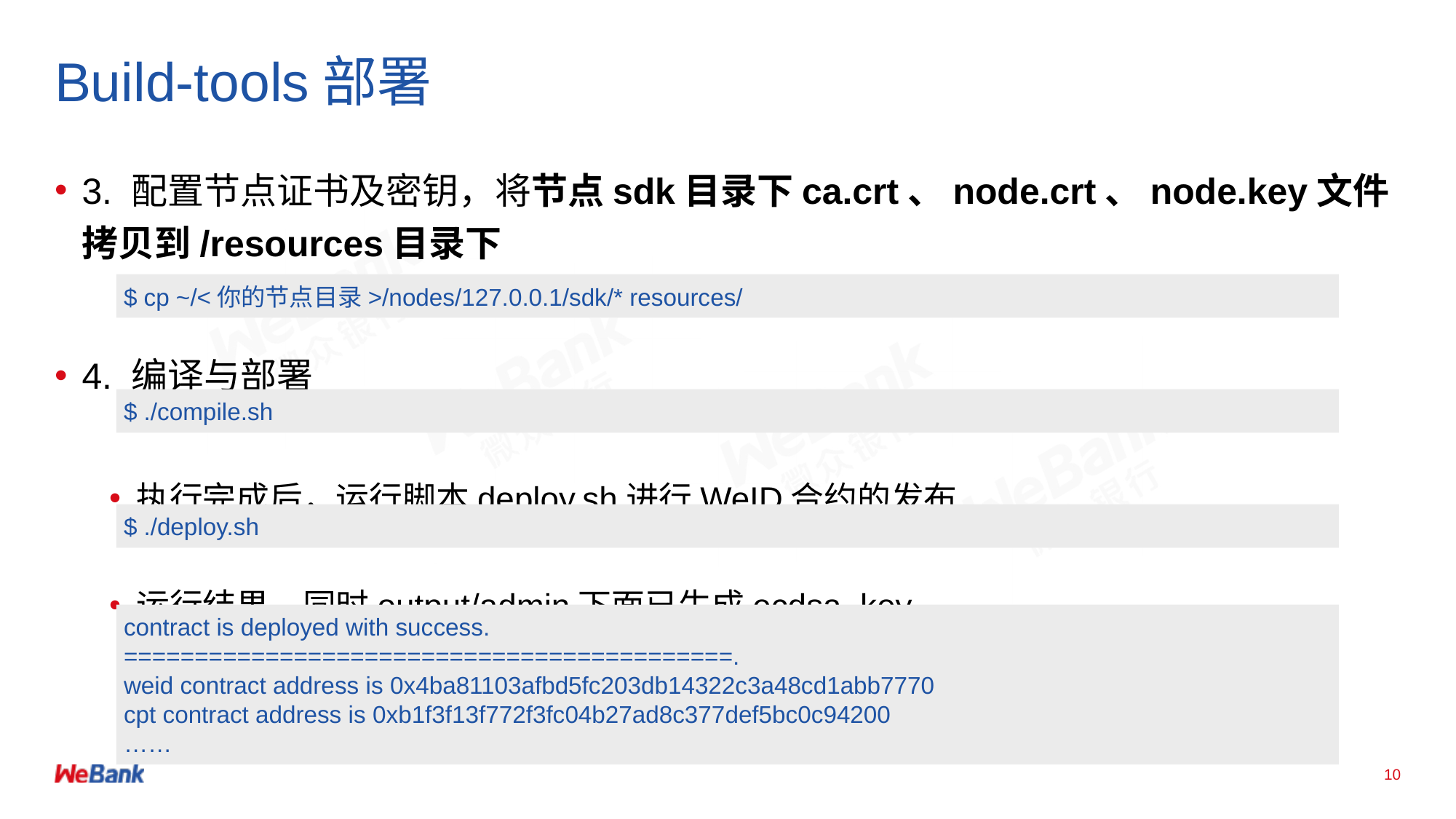

# Build-tools部署
3. 配置节点证书及密钥，将节点sdk目录下ca.crt、node.crt、node.key文件拷贝到/resources目录下

4. 编译与部署

执行完成后，运行脚本deploy.sh进行WeID合约的发布

运行结果，同时output/admin下面已生成ecdsa_key

$ cp ~/<你的节点目录>/nodes/127.0.0.1/sdk/* resources/
$ ./compile.sh
$ ./deploy.sh
contract is deployed with success.
===========================================.
weid contract address is 0x4ba81103afbd5fc203db14322c3a48cd1abb7770
cpt contract address is 0xb1f3f13f772f3fc04b27ad8c377def5bc0c94200
……
10